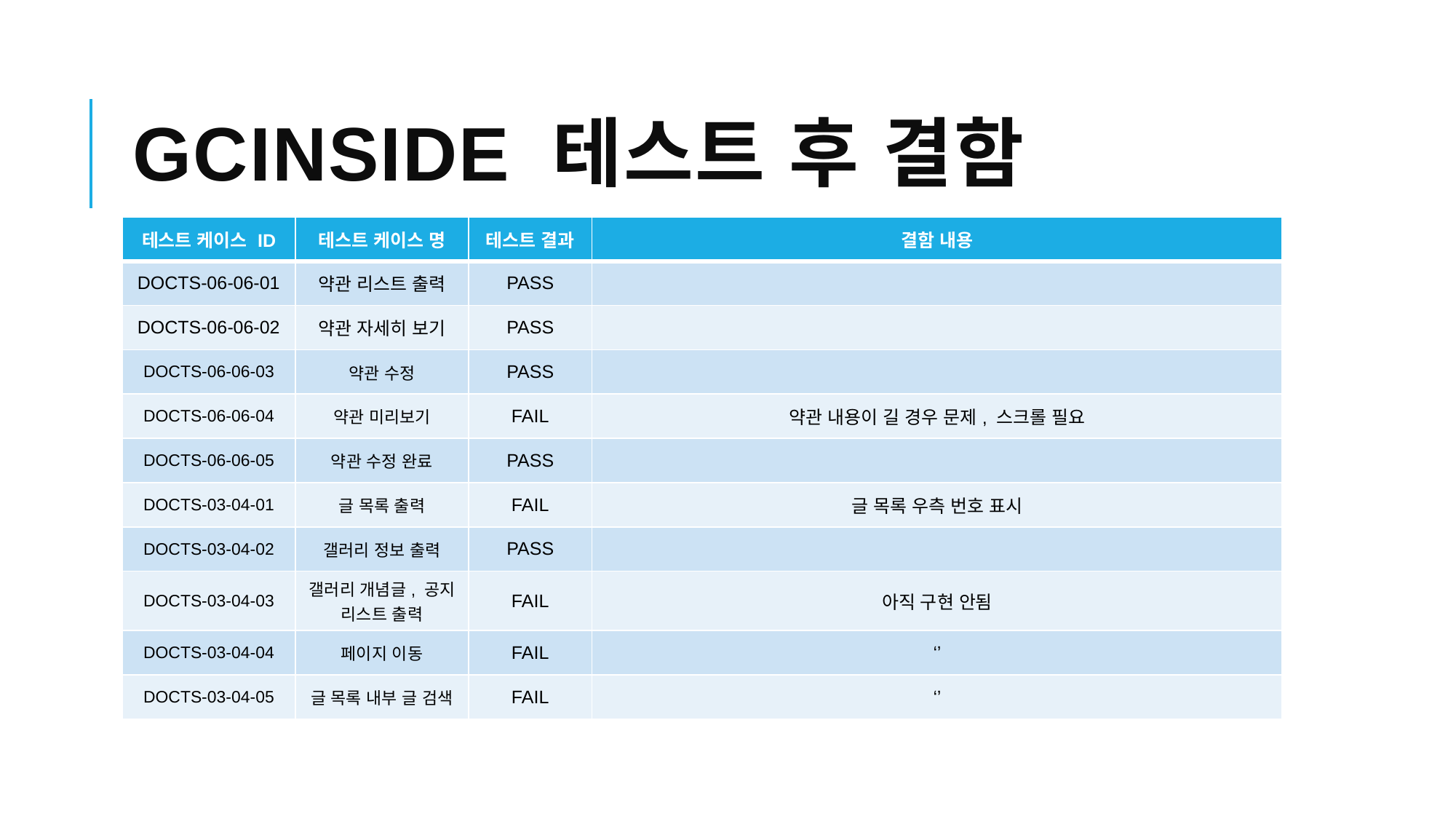

# GCInside 테스트 후 결함
| 테스트 케이스 ID | 테스트 케이스 명 | 테스트 결과 | 결함 내용 |
| --- | --- | --- | --- |
| DOCTS-06-06-01 | 약관 리스트 출력 | PASS |  |
| DOCTS-06-06-02 | 약관 자세히 보기 | PASS |  |
| DOCTS-06-06-03 | 약관 수정 | PASS |  |
| DOCTS-06-06-04 | 약관 미리보기 | FAIL | 약관 내용이 길 경우 문제, 스크롤 필요 |
| DOCTS-06-06-05 | 약관 수정 완료 | PASS |  |
| DOCTS-03-04-01 | 글 목록 출력 | FAIL | 글 목록 우측 번호 표시 |
| DOCTS-03-04-02 | 갤러리 정보 출력 | PASS |  |
| DOCTS-03-04-03 | 갤러리 개념글, 공지 리스트 출력 | FAIL | 아직 구현 안됨 |
| DOCTS-03-04-04 | 페이지 이동 | FAIL | ‘’ |
| DOCTS-03-04-05 | 글 목록 내부 글 검색 | FAIL | ‘’ |